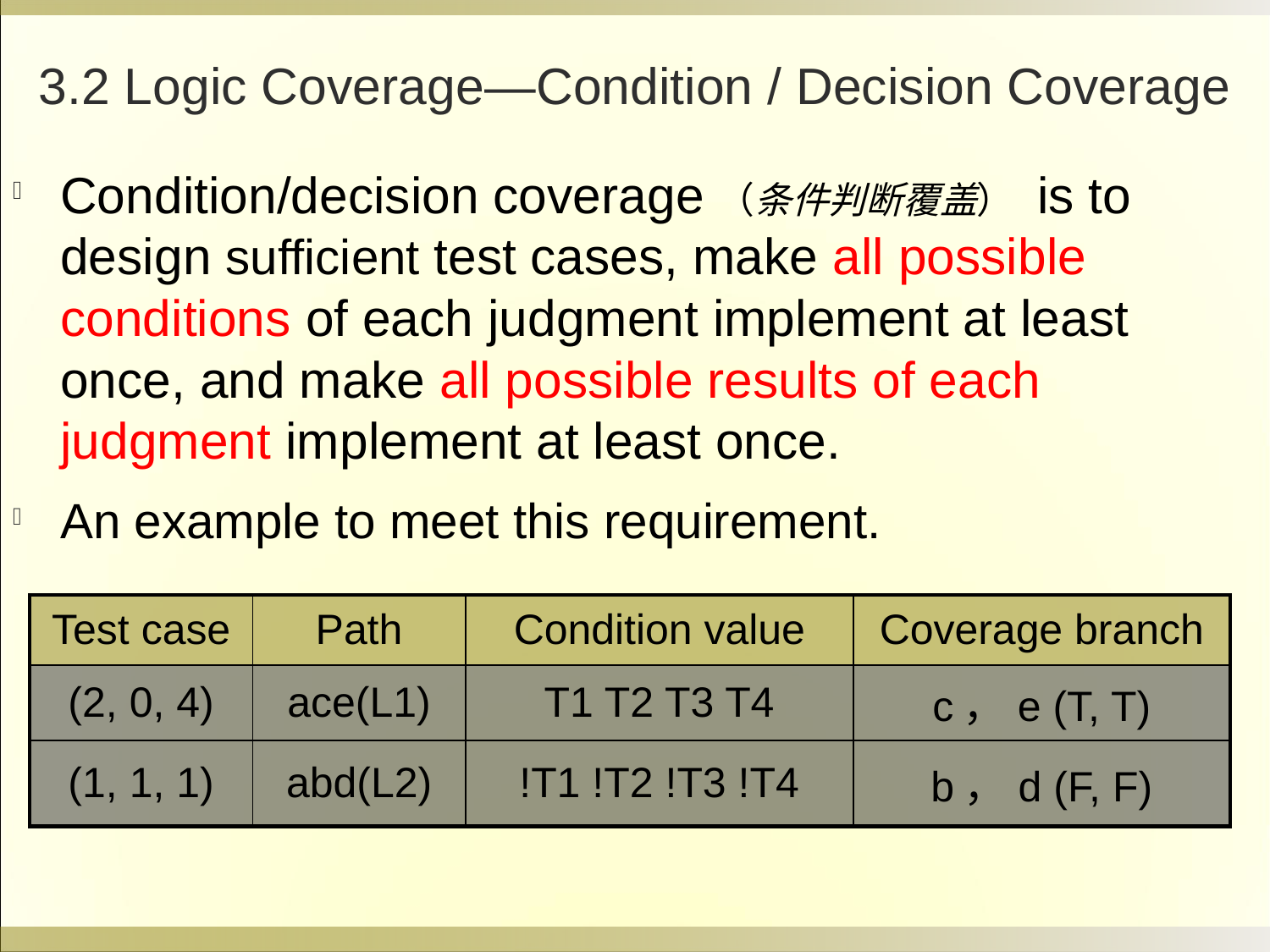

3.2 Logic Coverage—Condition / Decision Coverage
Condition/decision coverage（条件判断覆盖） is to design sufficient test cases, make all possible conditions of each judgment implement at least once, and make all possible results of each judgment implement at least once.
An example to meet this requirement.
| Test case | Path | Condition value | Coverage branch |
| --- | --- | --- | --- |
| (2, 0, 4) | ace(L1) | T1 T2 T3 T4 | c，e (T, T) |
| (1, 1, 1) | abd(L2) | !T1 !T2 !T3 !T4 | b，d (F, F) |